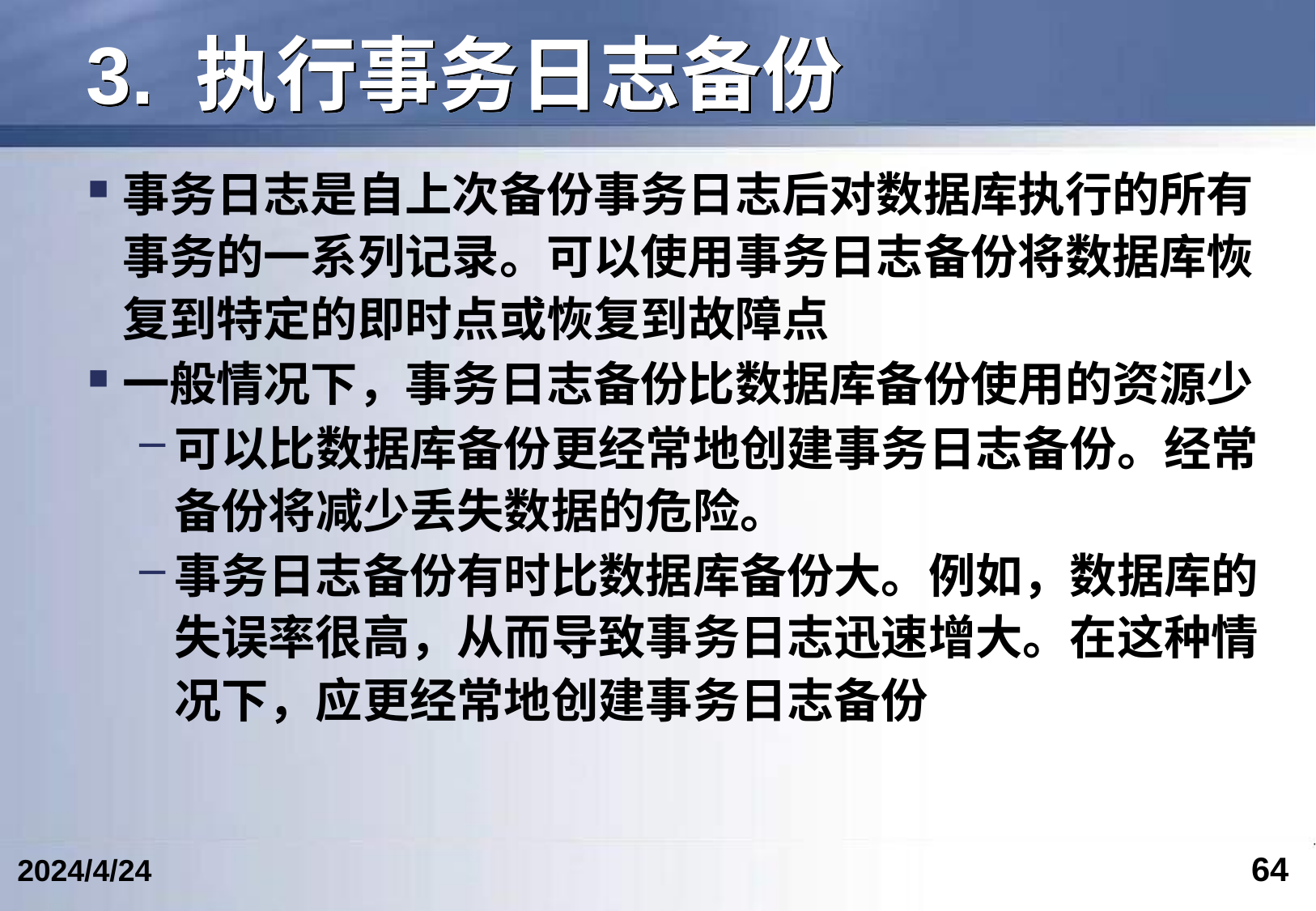

# 3. 执行事务日志备份
事务日志是自上次备份事务日志后对数据库执行的所有事务的一系列记录。可以使用事务日志备份将数据库恢复到特定的即时点或恢复到故障点
一般情况下，事务日志备份比数据库备份使用的资源少
可以比数据库备份更经常地创建事务日志备份。经常备份将减少丢失数据的危险。
事务日志备份有时比数据库备份大。例如，数据库的失误率很高，从而导致事务日志迅速增大。在这种情况下，应更经常地创建事务日志备份
64
2024/4/24